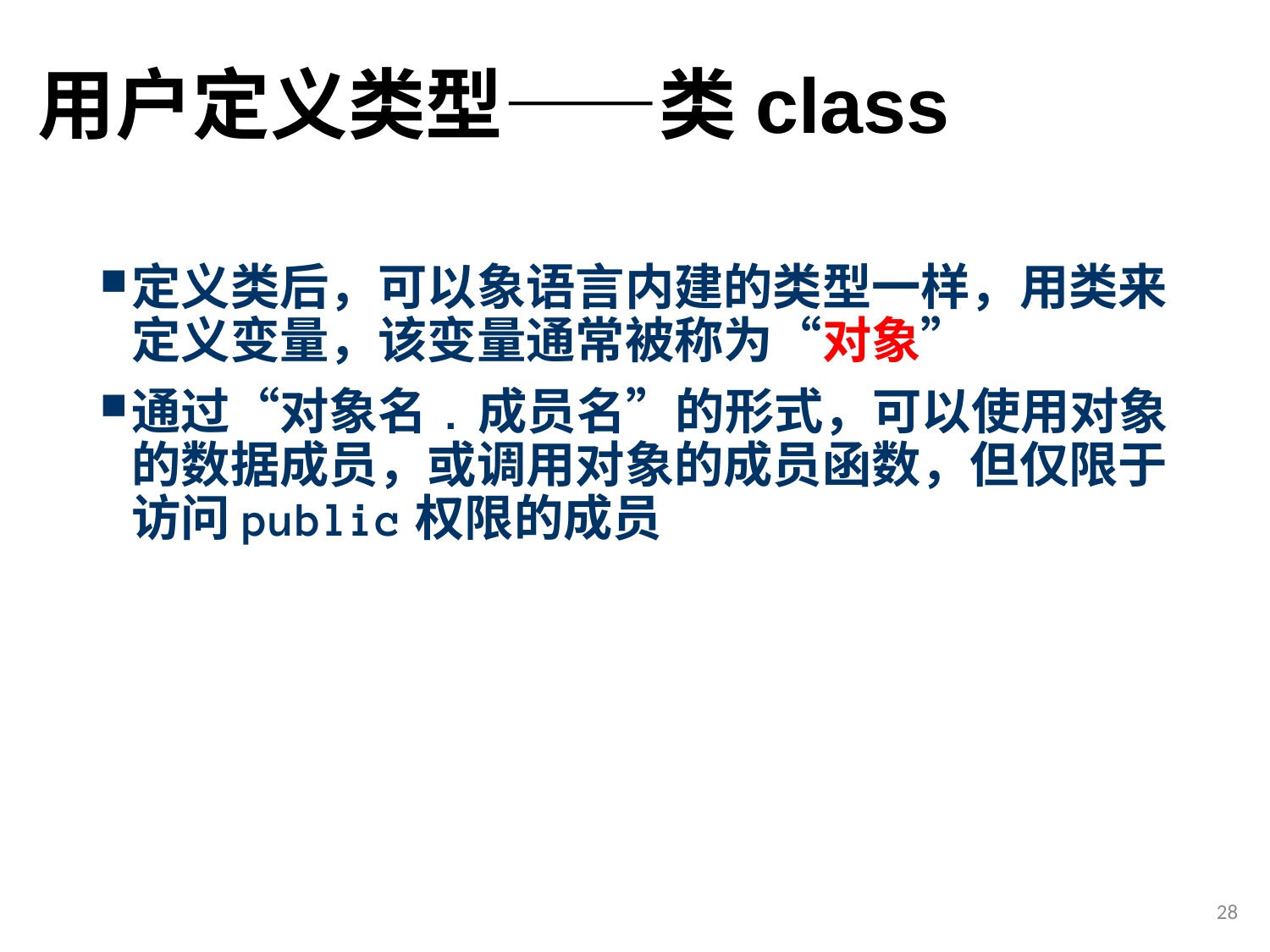

# 用户定义类型——类class
定义类后，可以象语言内建的类型一样，用类来定义变量，该变量通常被称为“对象”
通过“对象名.成员名”的形式，可以使用对象的数据成员，或调用对象的成员函数，但仅限于访问public权限的成员

28